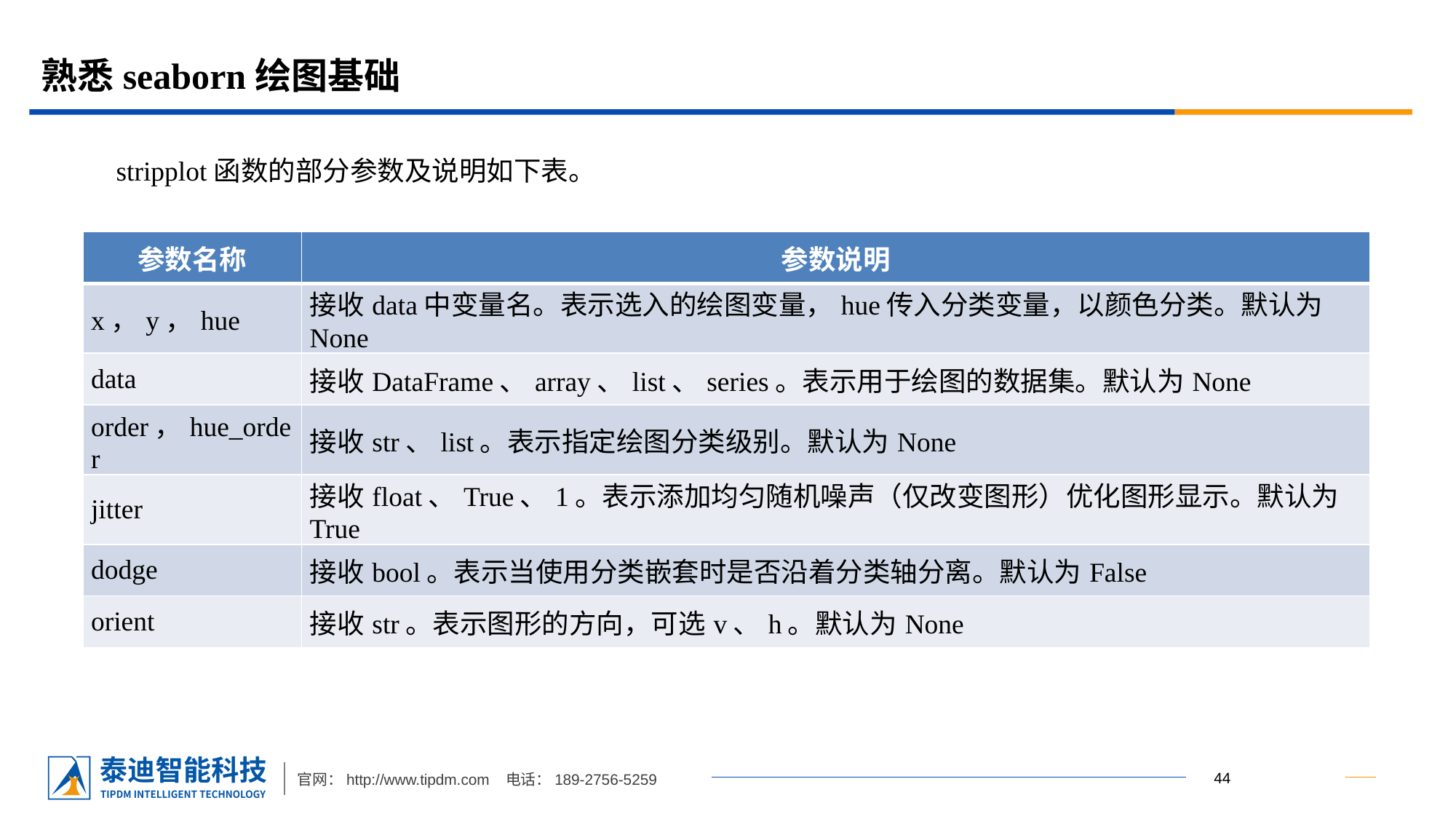

# 熟悉seaborn绘图基础
stripplot函数的部分参数及说明如下表。
| 参数名称 | 参数说明 |
| --- | --- |
| x，y，hue | 接收data中变量名。表示选入的绘图变量，hue传入分类变量，以颜色分类。默认为None |
| data | 接收DataFrame、array、list、series。表示用于绘图的数据集。默认为None |
| order，hue\_order | 接收str、list。表示指定绘图分类级别。默认为None |
| jitter | 接收float、True、1。表示添加均匀随机噪声（仅改变图形）优化图形显示。默认为True |
| dodge | 接收bool。表示当使用分类嵌套时是否沿着分类轴分离。默认为False |
| orient | 接收str。表示图形的方向，可选v、h。默认为None |